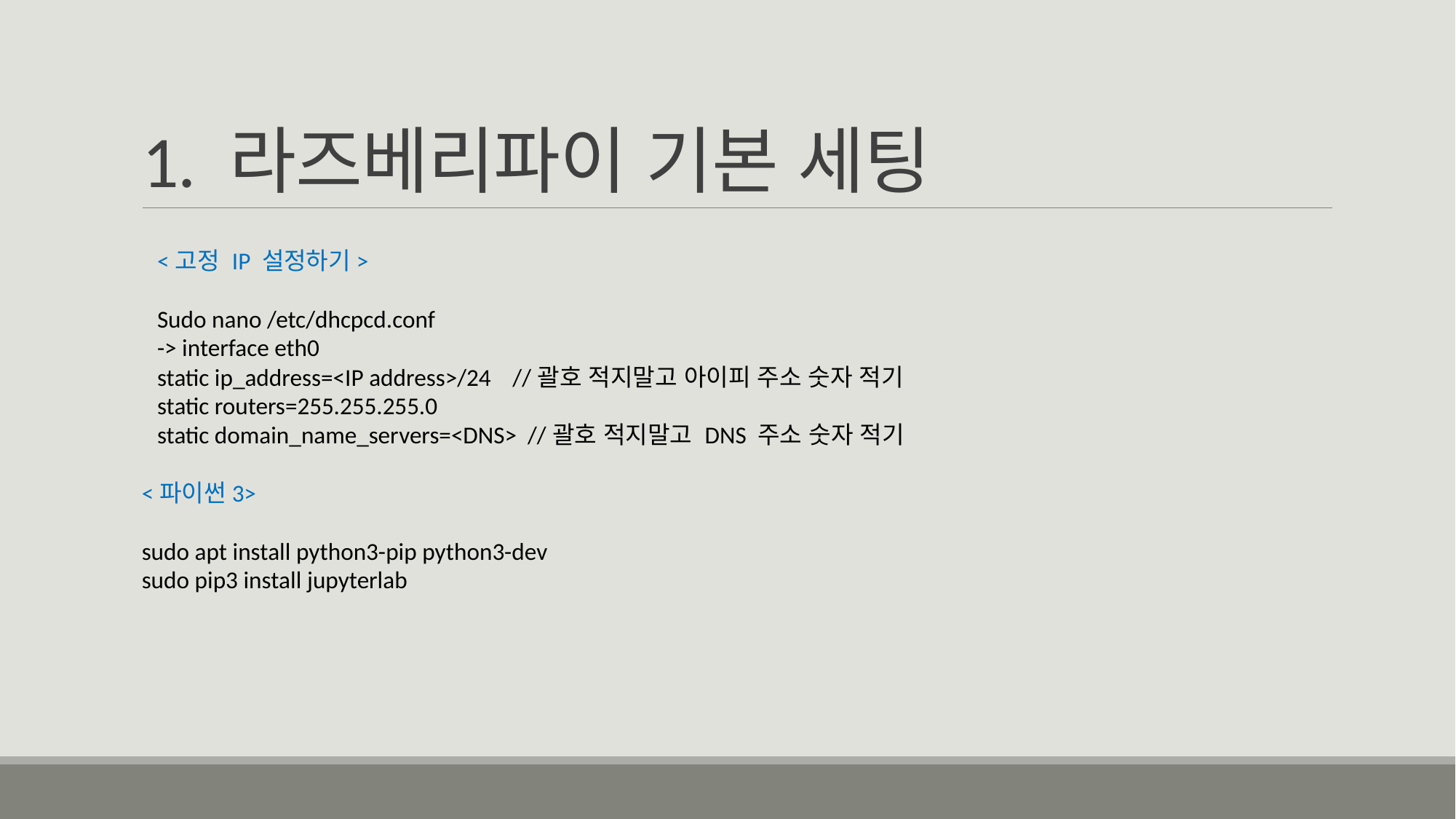

# 1. 라즈베리파이 기본 세팅
<고정 IP 설정하기>

Sudo nano /etc/dhcpcd.conf
-> interface eth0
static ip_address=<IP address>/24    //괄호 적지말고 아이피 주소 숫자 적기
static routers=255.255.255.0
static domain_name_servers=<DNS>  //괄호 적지말고 DNS 주소 숫자 적기
<파이썬3>

sudo apt install python3-pip python3-dev
sudo pip3 install jupyterlab